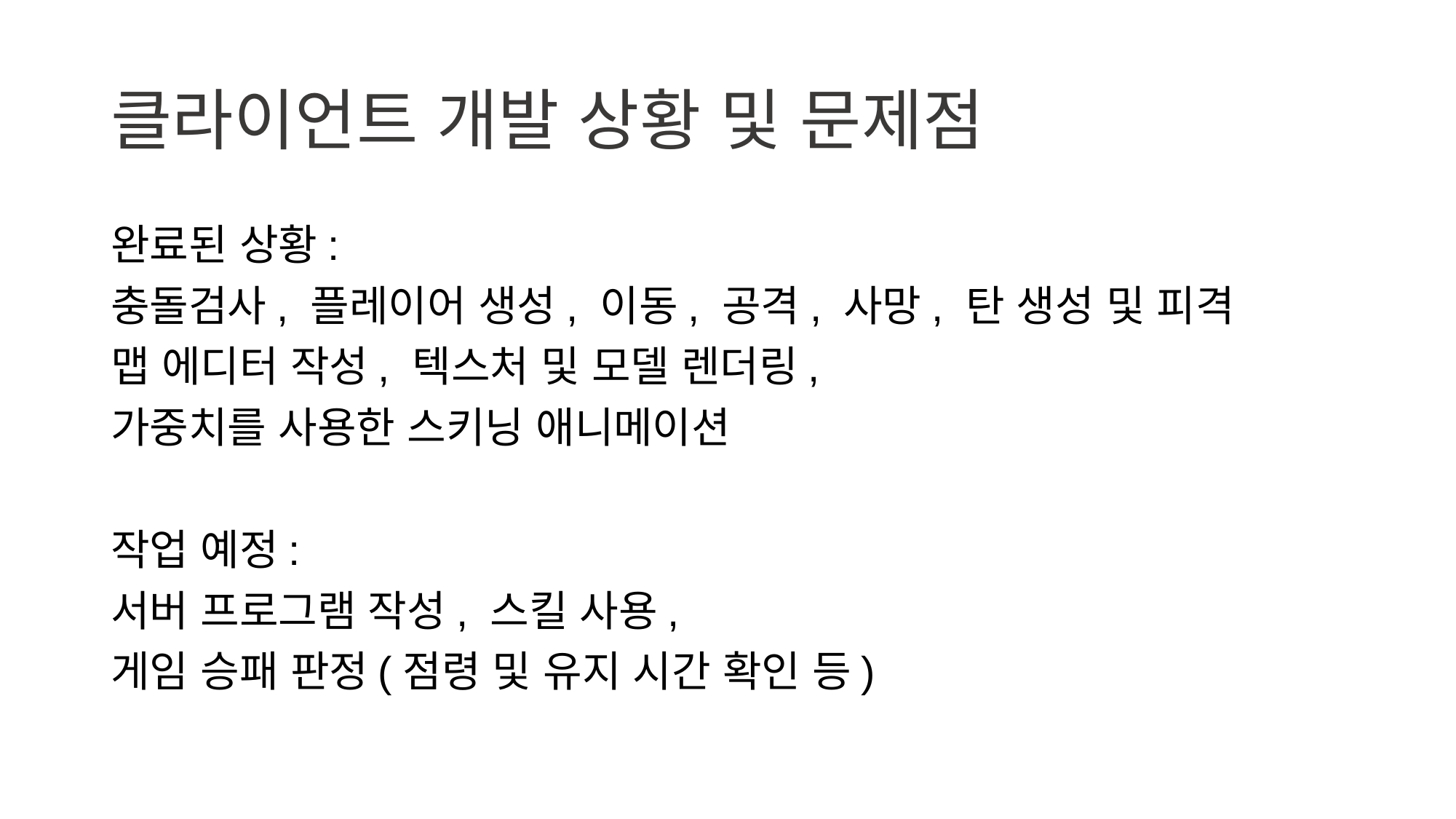

# 클라이언트 개발 상황 및 문제점
완료된 상황:
충돌검사, 플레이어 생성, 이동, 공격, 사망, 탄 생성 및 피격
맵 에디터 작성, 텍스처 및 모델 렌더링,
가중치를 사용한 스키닝 애니메이션

작업 예정:
서버 프로그램 작성, 스킬 사용,
게임 승패 판정(점령 및 유지 시간 확인 등)